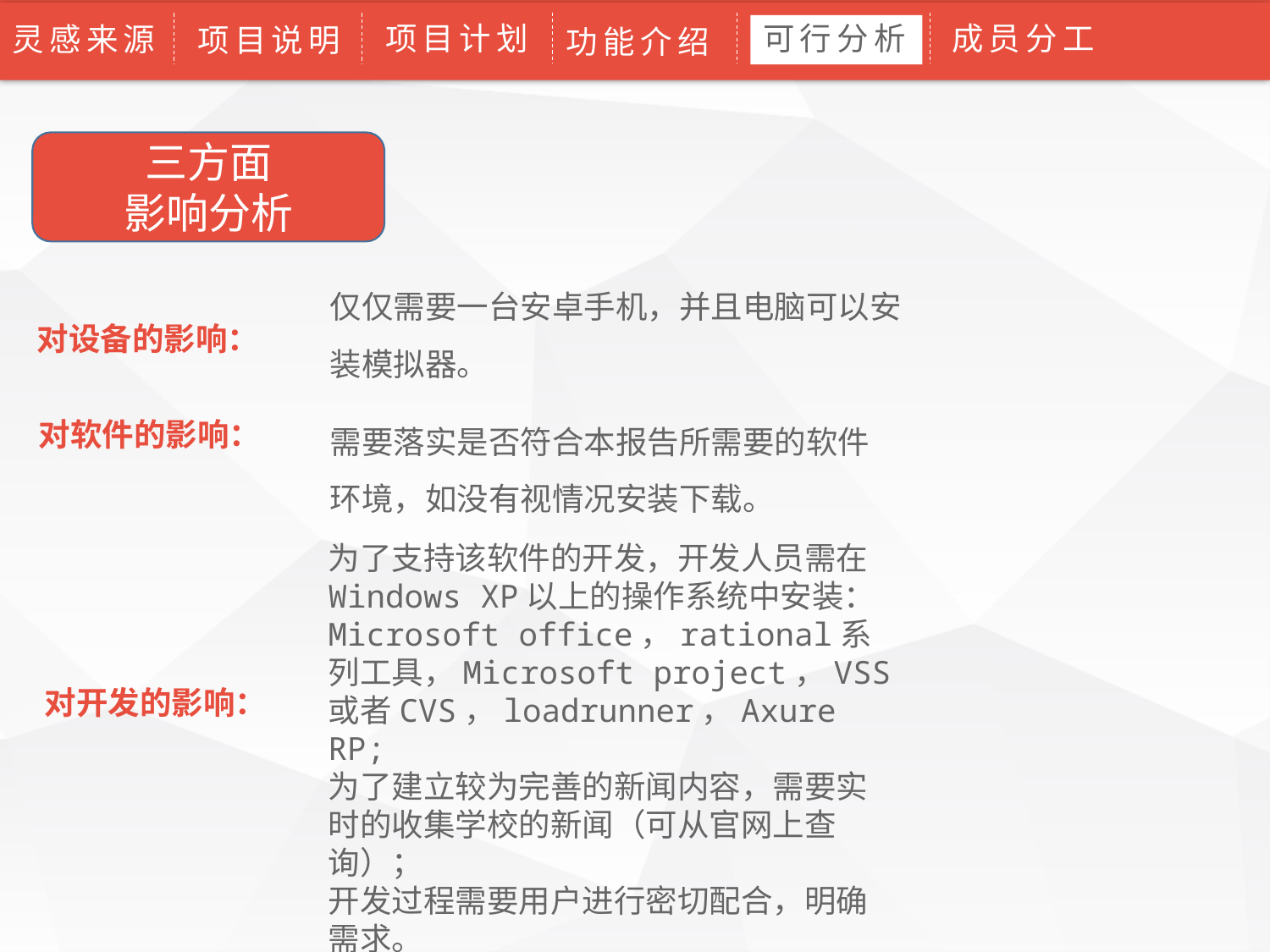

项目计划
可行分析
成员分工
论文绪论
灵感来源
研究背景
研究方法
研究结果
问题讨论
论文总结

项目说明

功能介绍
三方面
影响分析
仅仅需要一台安卓手机，并且电脑可以安装模拟器。
对设备的影响：
对软件的影响：
需要落实是否符合本报告所需要的软件环境，如没有视情况安装下载。
为了支持该软件的开发，开发人员需在Windows XP以上的操作系统中安装：Microsoft office，rational系列工具，Microsoft project，VSS或者CVS，loadrunner，Axure RP;
为了建立较为完善的新闻内容，需要实时的收集学校的新闻（可从官网上查询）；
开发过程需要用户进行密切配合，明确需求。
对开发的影响：